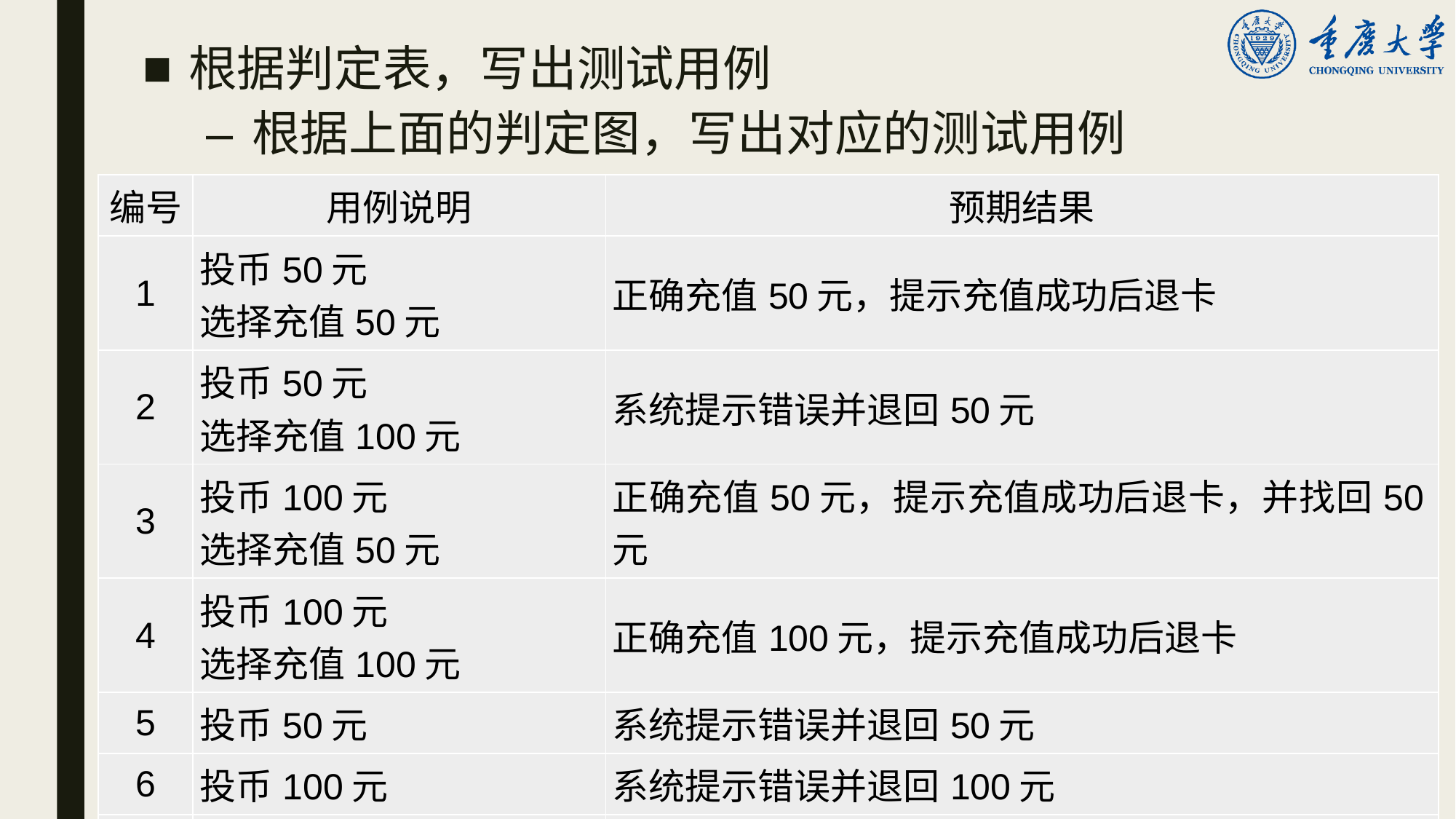

根据判定表，写出测试用例
根据上面的判定图，写出对应的测试用例

| 编号 | 用例说明 | 预期结果 |
| --- | --- | --- |
| 1 | 投币50元 选择充值50元 | 正确充值50元，提示充值成功后退卡 |
| 2 | 投币50元 选择充值100元 | 系统提示错误并退回50元 |
| 3 | 投币100元 选择充值50元 | 正确充值50元，提示充值成功后退卡，并找回50元 |
| 4 | 投币100元 选择充值100元 | 正确充值100元，提示充值成功后退卡 |
| 5 | 投币50元 | 系统提示错误并退回50元 |
| 6 | 投币100元 | 系统提示错误并退回100元 |
| 7 | 选择充值50元 | 系统提示错误 |
| 8 | 选择充值100元 | 系统提示错误 |